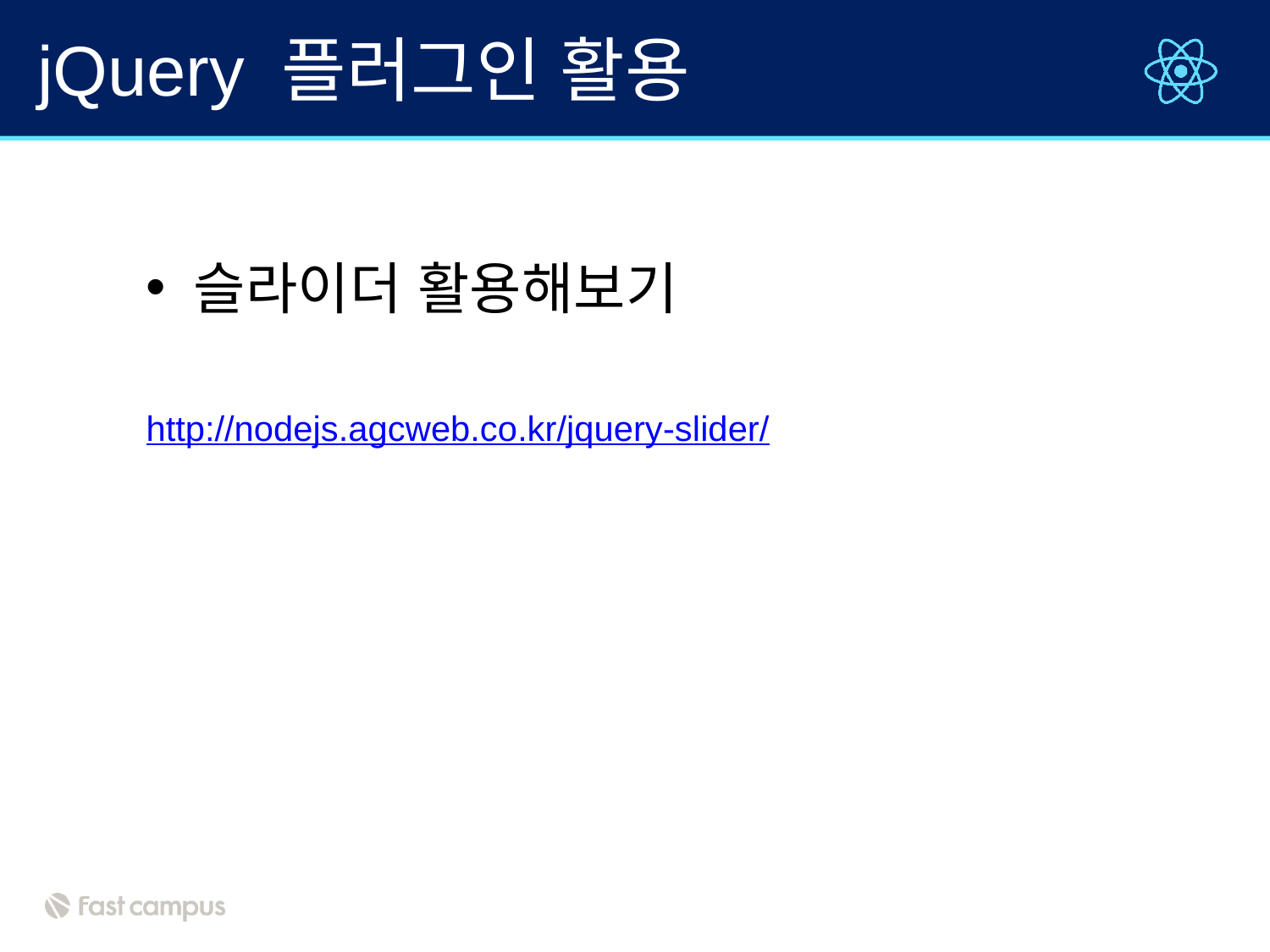

# jQuery 플러그인 활용
슬라이더 활용해보기

http://nodejs.agcweb.co.kr/jquery-slider/